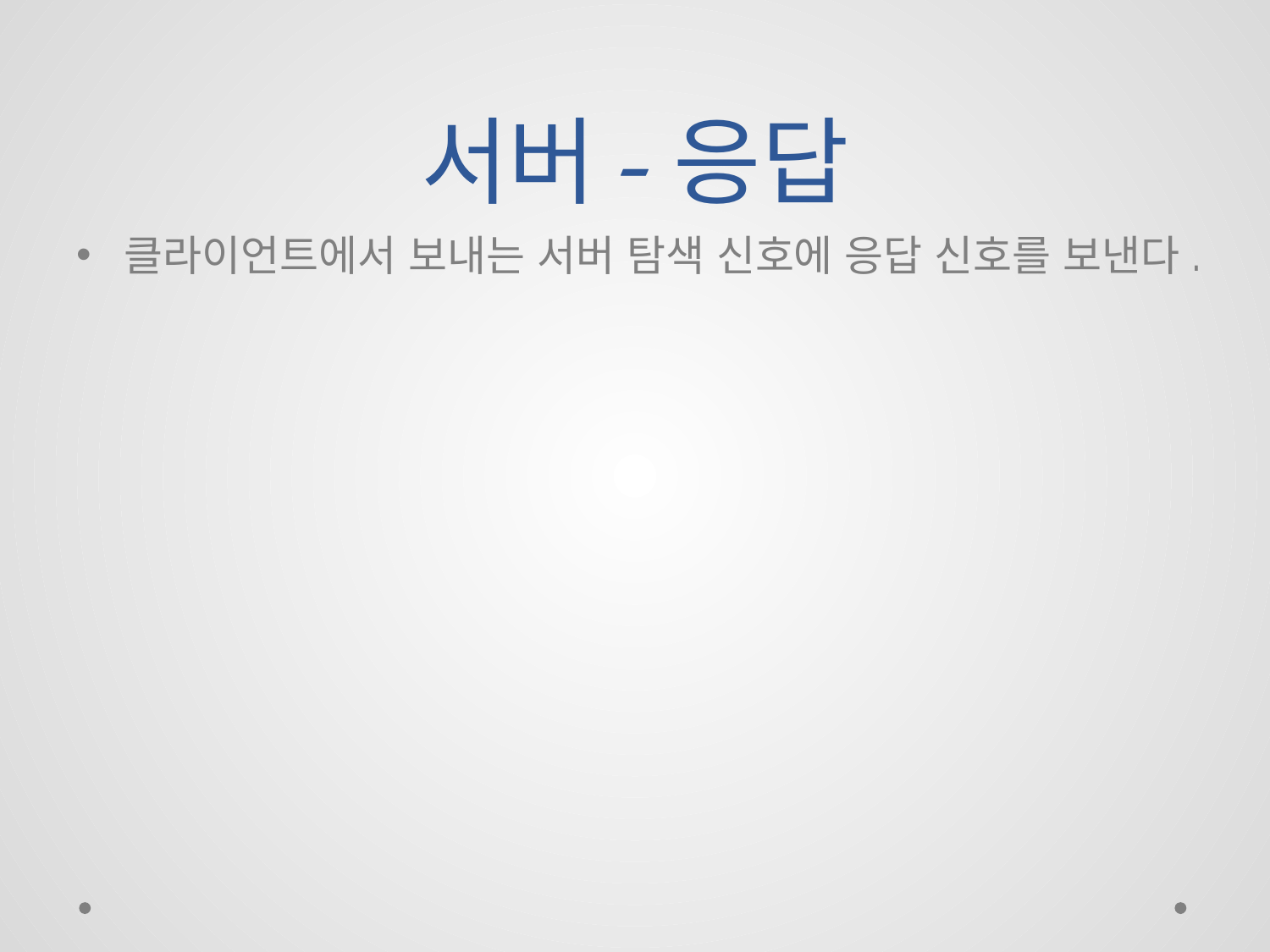

# 서버-응답
클라이언트에서 보내는 서버 탐색 신호에 응답 신호를 보낸다.